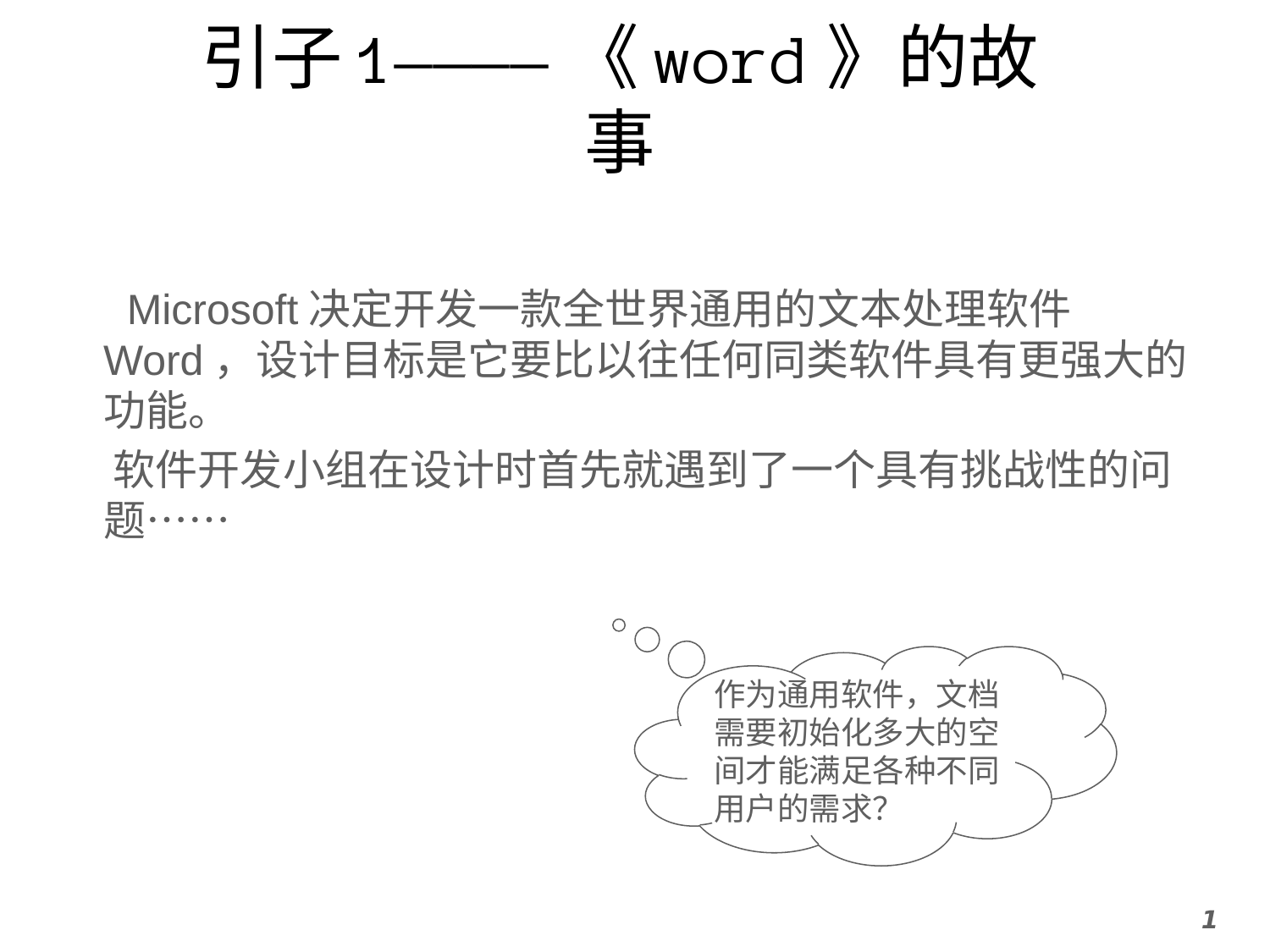

# 引子1————《word》的故事
      Microsoft决定开发一款全世界通用的文本处理软件Word，设计目标是它要比以往任何同类软件具有更强大的功能。
     软件开发小组在设计时首先就遇到了一个具有挑战性的问题……

作为通用软件，文档需要初始化多大的空间才能满足各种不同用户的需求？
1